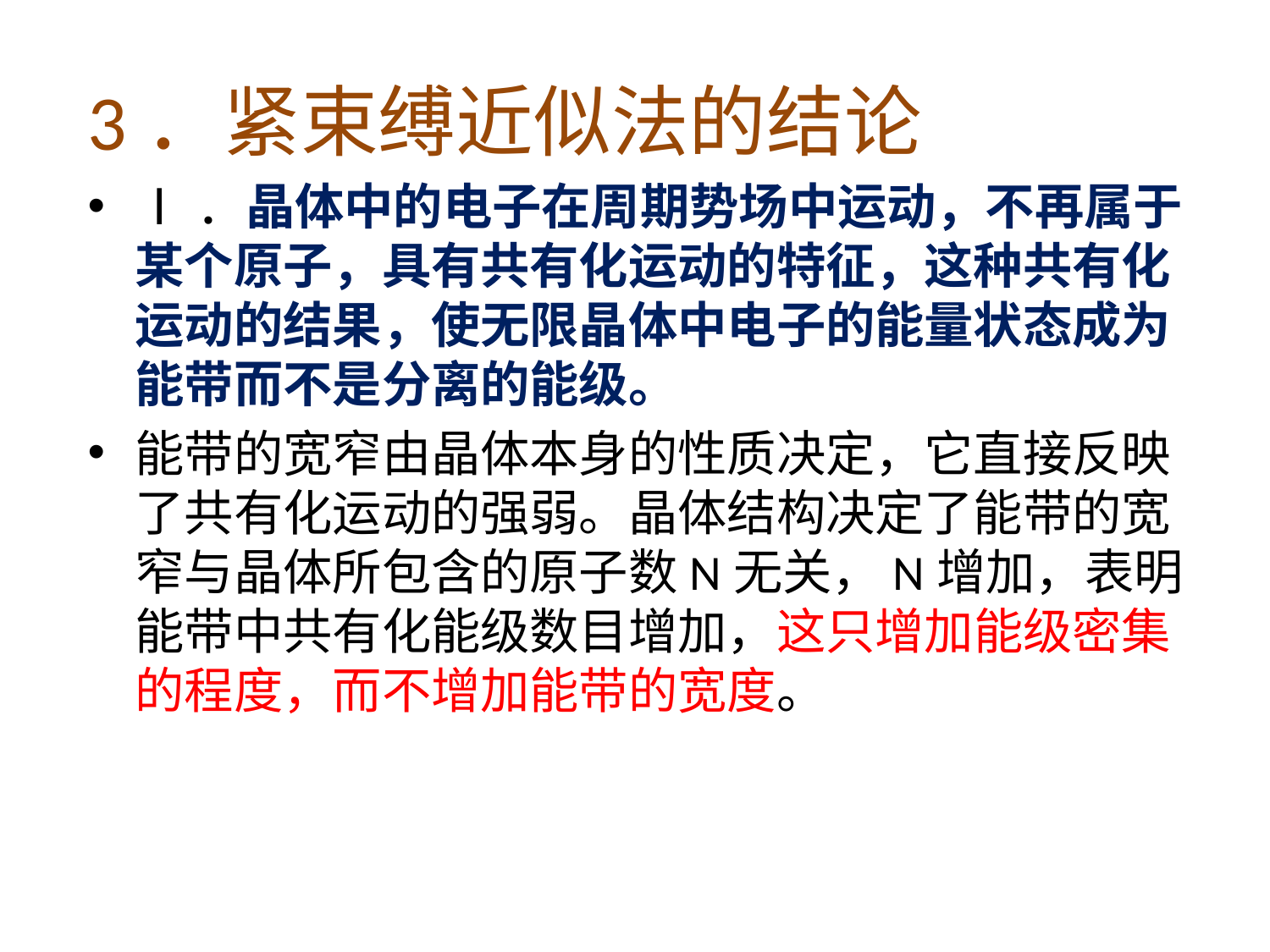

3．紧束缚近似法的结论
Ⅰ．晶体中的电子在周期势场中运动，不再属于某个原子，具有共有化运动的特征，这种共有化运动的结果，使无限晶体中电子的能量状态成为能带而不是分离的能级。
能带的宽窄由晶体本身的性质决定，它直接反映了共有化运动的强弱。晶体结构决定了能带的宽窄与晶体所包含的原子数N无关，N增加，表明能带中共有化能级数目增加，这只增加能级密集的程度，而不增加能带的宽度。